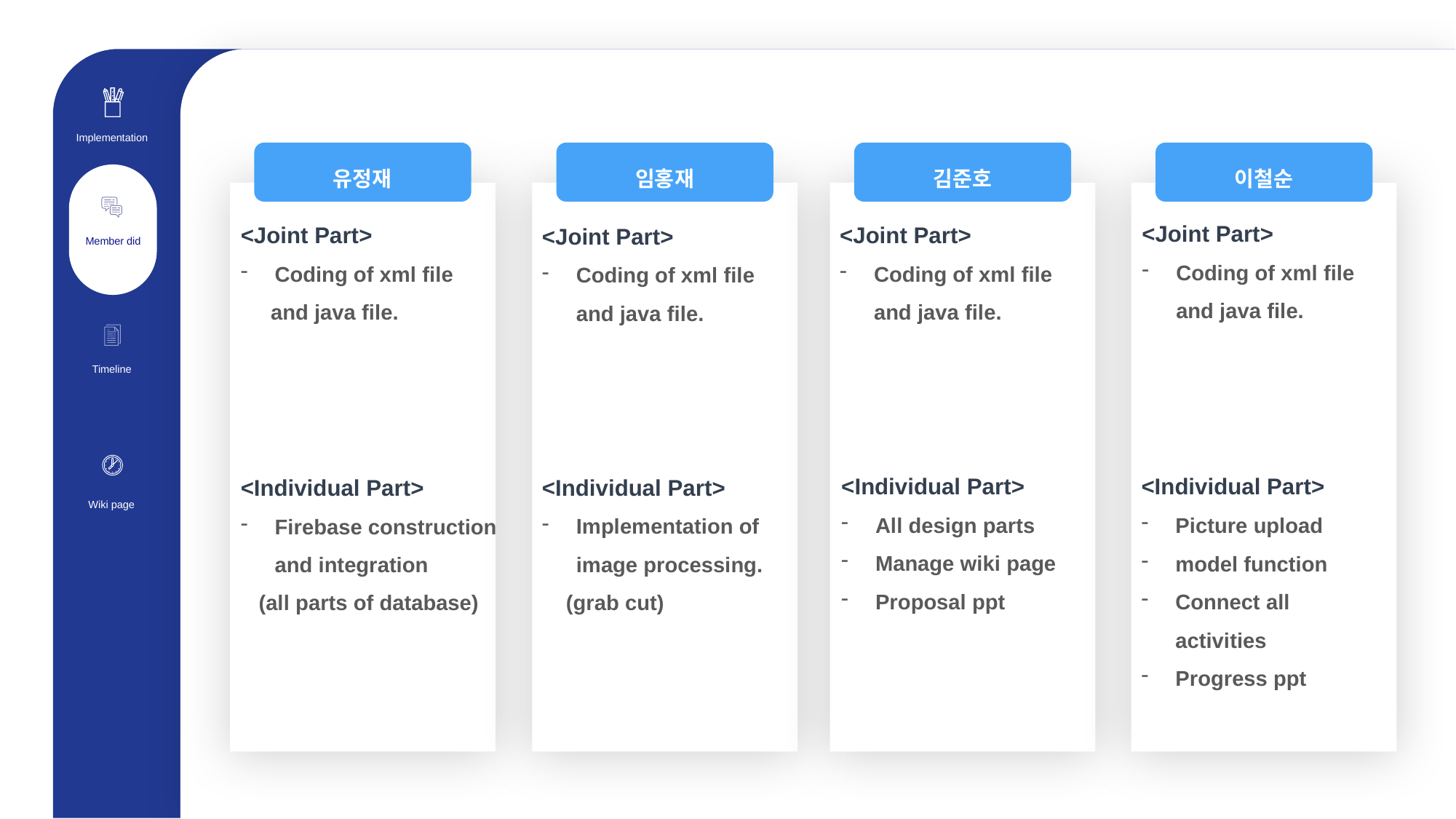

유정재

<Joint Part>
Coding of xml file
     and java file.

Implementation
임홍재
김준호
이철순

<Joint Part>
Coding of xml file and java file.
<Joint Part>
Coding of xml file and java file.
<Joint Part>
Coding of xml file and java file.
Member did

Timeline
<Individual Part>
All design parts
Manage wiki page
Proposal ppt

<Individual Part>
Picture upload
model function
Connect all activities
Progress ppt
<Individual Part>
Implementation of image processing.
    (grab cut)
<Individual Part>
Firebase construction and integration
   (all parts of database)

Wiki page